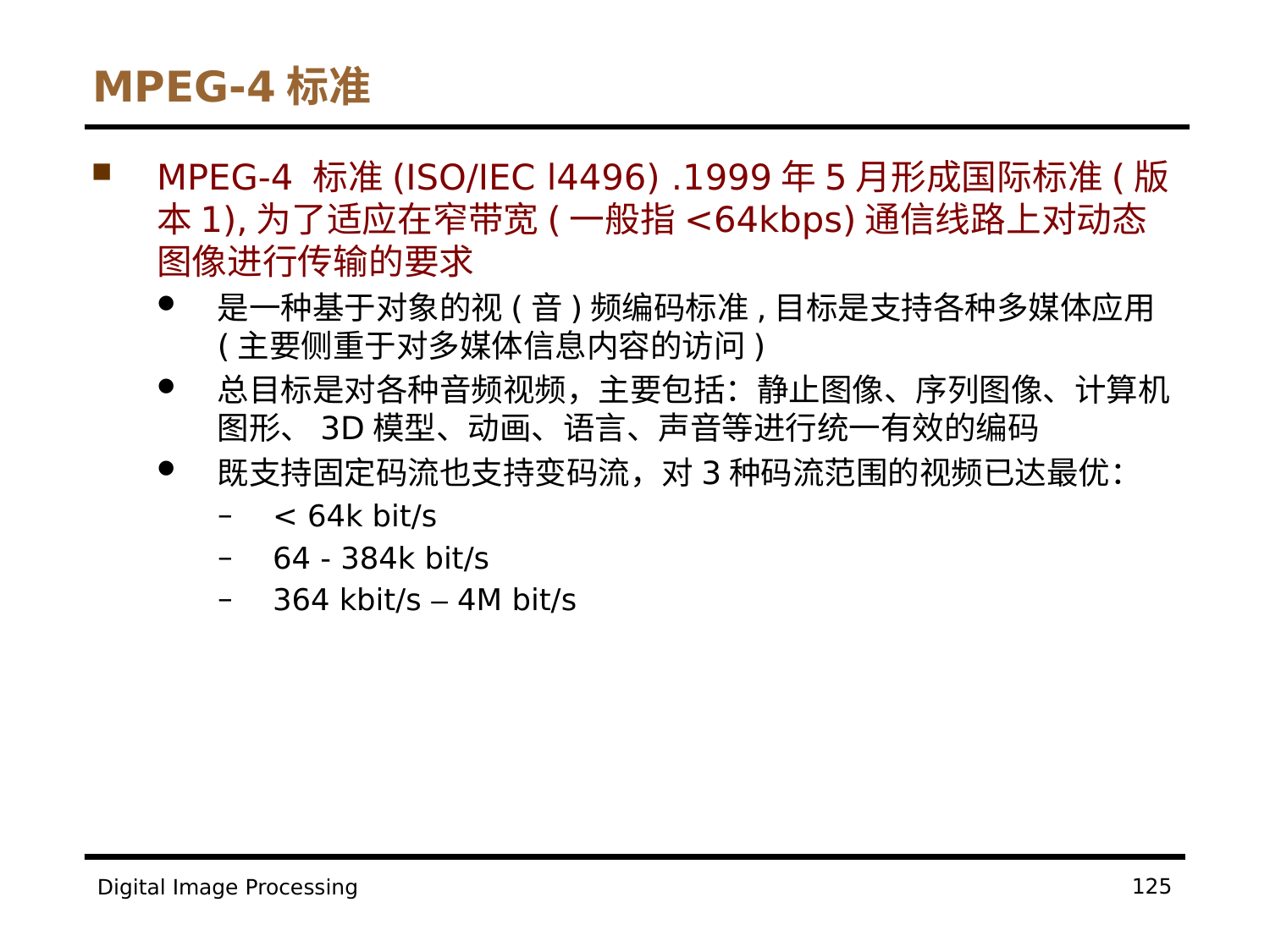

# MPEG-4标准
MPEG-4 标准(ISO/IEC l4496) .1999年5月形成国际标准(版本1),为了适应在窄带宽(一般指<64kbps)通信线路上对动态图像进行传输的要求
是一种基于对象的视(音)频编码标准,目标是支持各种多媒体应用(主要侧重于对多媒体信息内容的访问)
总目标是对各种音频视频，主要包括：静止图像、序列图像、计算机图形、3D模型、动画、语言、声音等进行统一有效的编码
既支持固定码流也支持变码流，对3种码流范围的视频已达最优：
< 64k bit/s
64 - 384k bit/s
364 kbit/s – 4M bit/s

125
Digital Image Processing